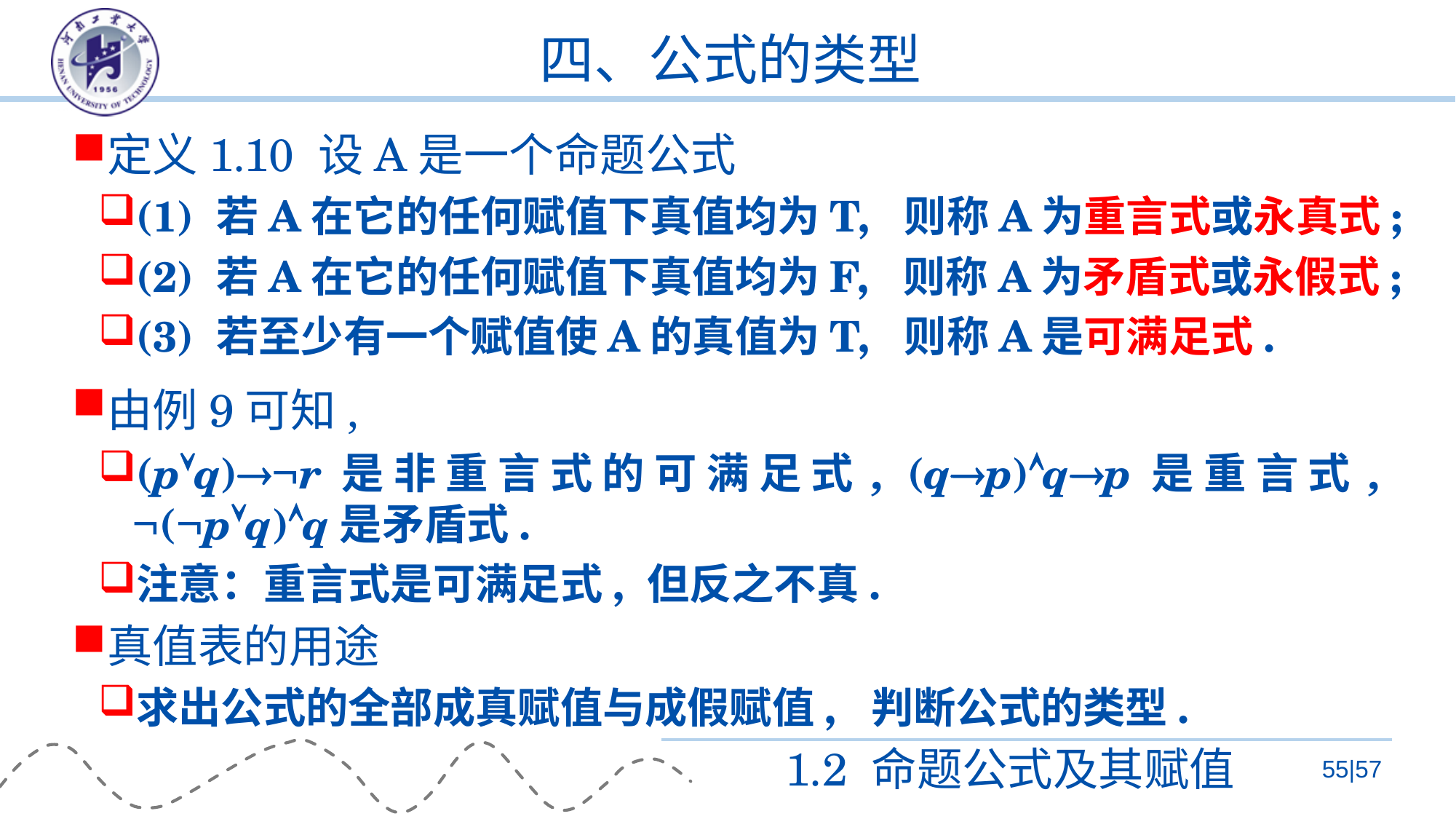

# 四、公式的类型
定义1.10 设A是一个命题公式
(1) 若A在它的任何赋值下真值均为T,  则称A为重言式或永真式;
(2) 若A在它的任何赋值下真值均为F,  则称A为矛盾式或永假式;
(3) 若至少有一个赋值使A的真值为T,  则称A是可满足式.
由例9可知,
(p∨q)→¬r是非重言式的可满足式, (q→p)∧q→p是重言式, ¬(¬p∨q)∧q是矛盾式.
注意：重言式是可满足式, 但反之不真.
真值表的用途
求出公式的全部成真赋值与成假赋值,  判断公式的类型.
1.2 命题公式及其赋值
55|57